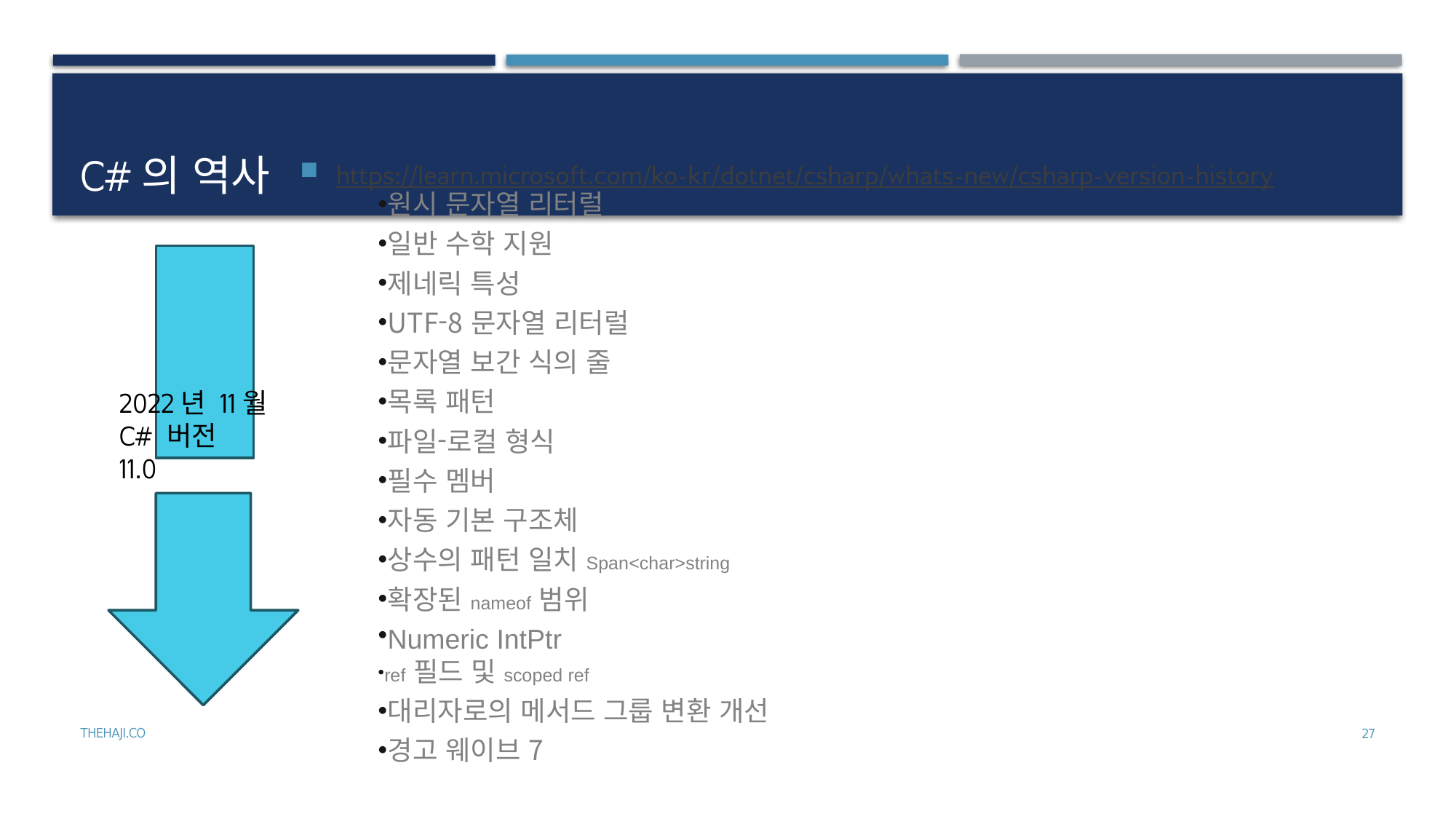

# C#의 역사
https://learn.microsoft.com/ko-kr/dotnet/csharp/whats-new/csharp-version-history

원시 문자열 리터럴
일반 수학 지원
제네릭 특성
UTF-8 문자열 리터럴
문자열 보간 식의 줄
목록 패턴
파일-로컬 형식
필수 멤버
자동 기본 구조체
상수의 패턴 일치 Span<char>string
확장된 nameof 범위
Numeric IntPtr
ref 필드 및 scoped ref
대리자로의 메서드 그룹 변환 개선
경고 웨이브 7

2022년 11월
C# 버전 11.0

thehaji.co
27